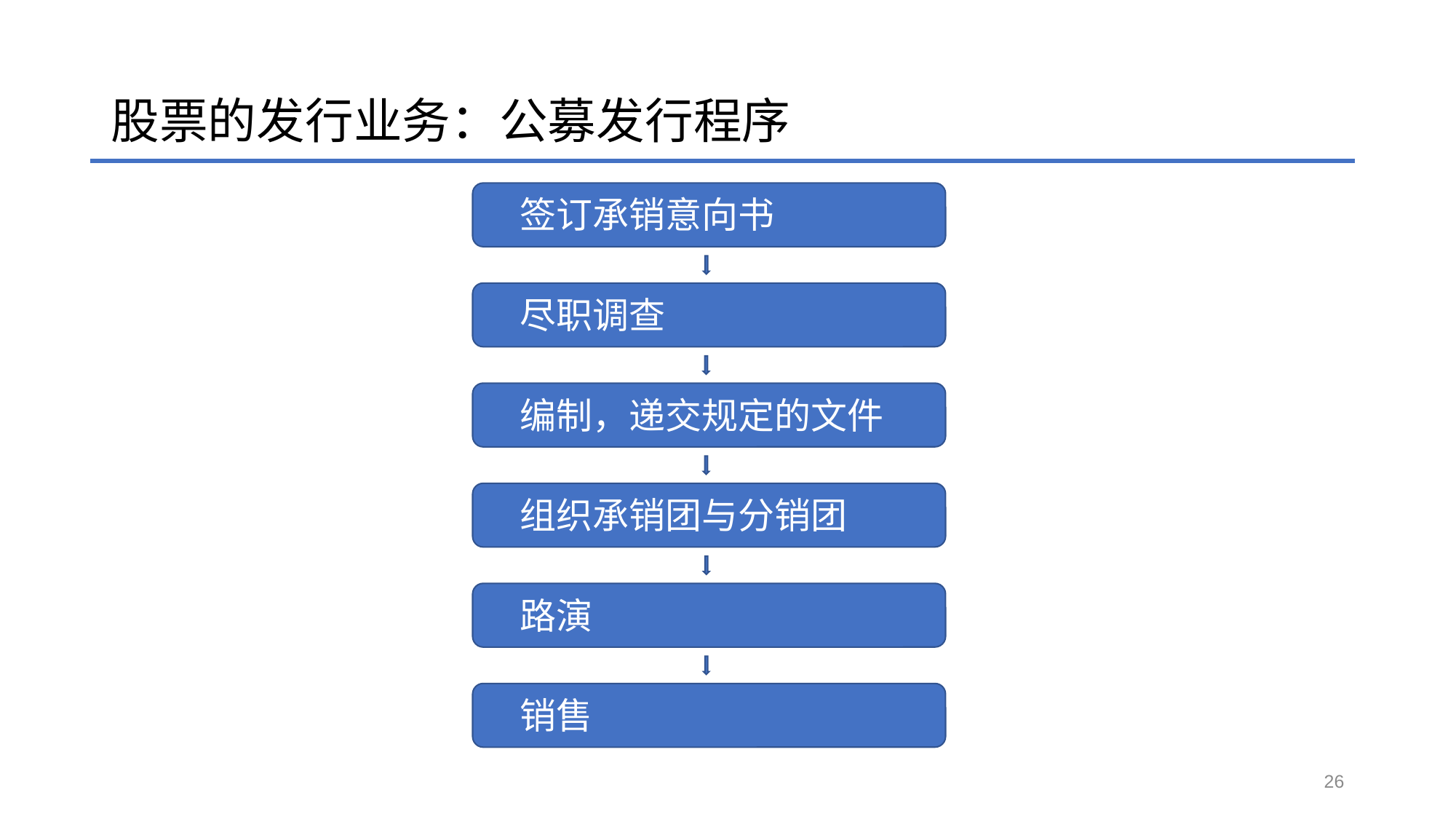

# 股票的发行业务：公募发行程序

签订承销意向书

尽职调查

编制，递交规定的文件

组织承销团与分销团

路演

销售
26